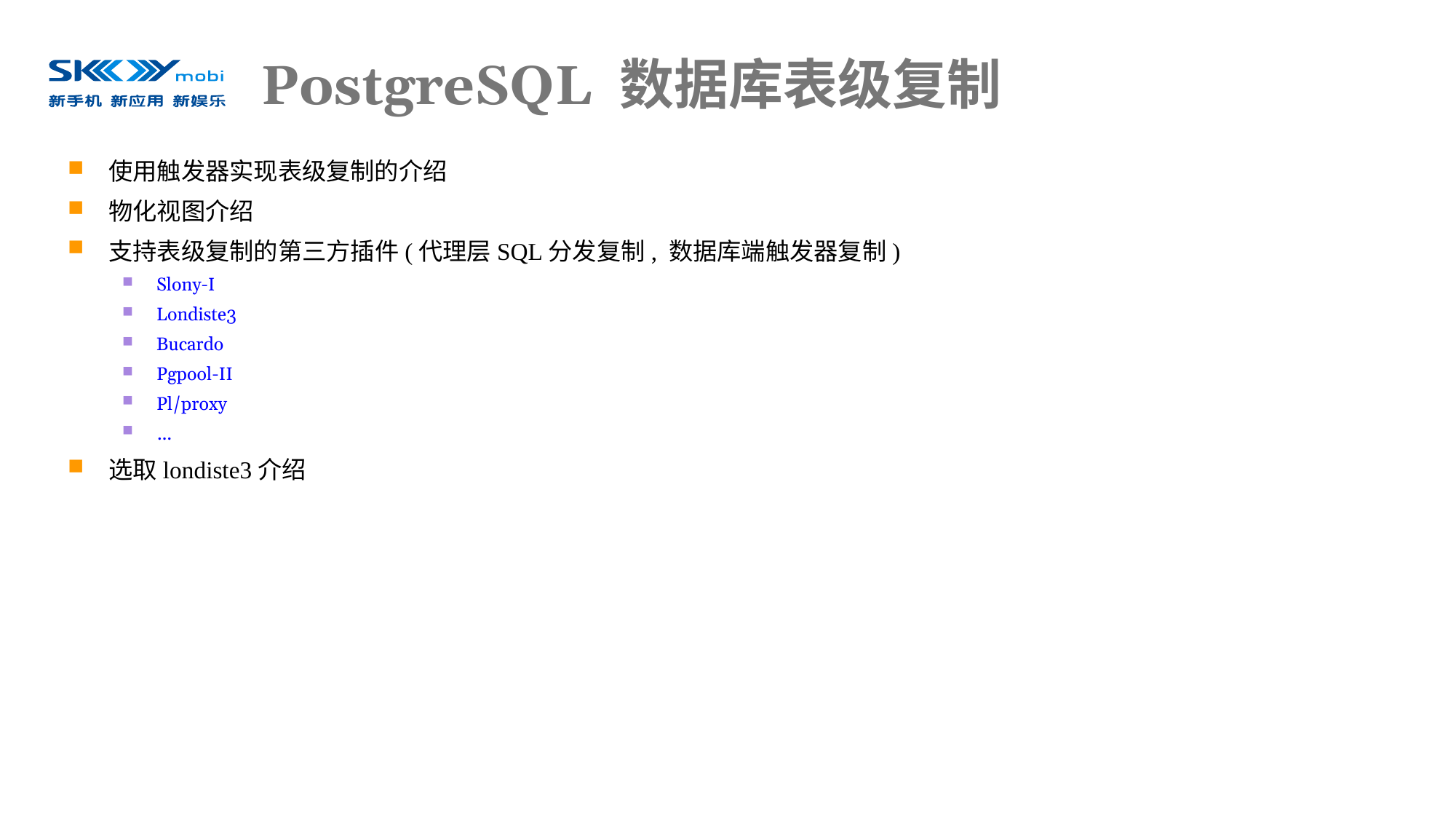

# PostgreSQL 数据库表级复制
使用触发器实现表级复制的介绍
物化视图介绍
支持表级复制的第三方插件(代理层SQL分发复制, 数据库端触发器复制)
Slony-I
Londiste3
Bucardo
Pgpool-II
Pl/proxy
…
选取londiste3介绍